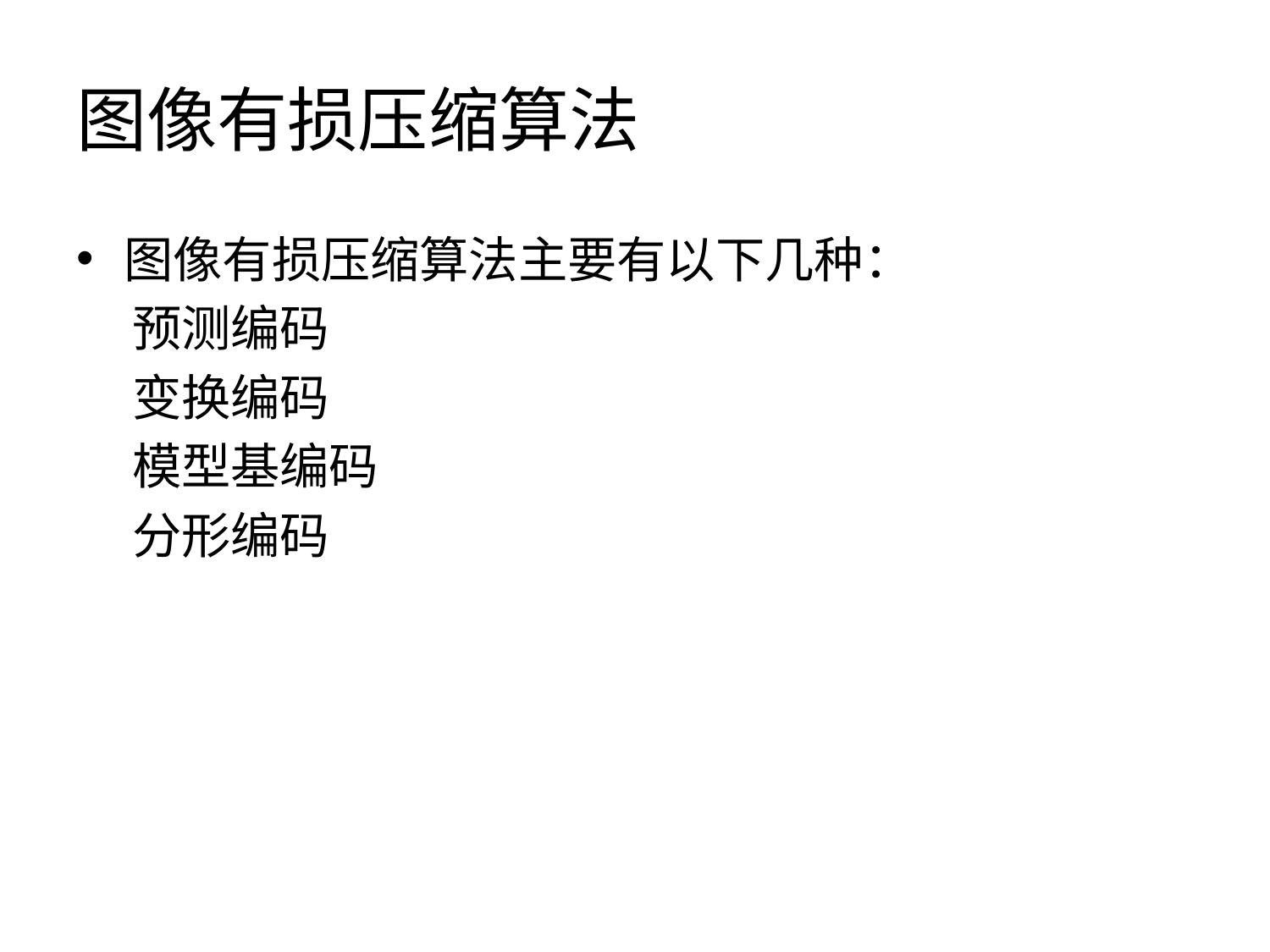

# 图像有损压缩算法
图像有损压缩算法主要有以下几种：
    预测编码
    变换编码
    模型基编码
    分形编码